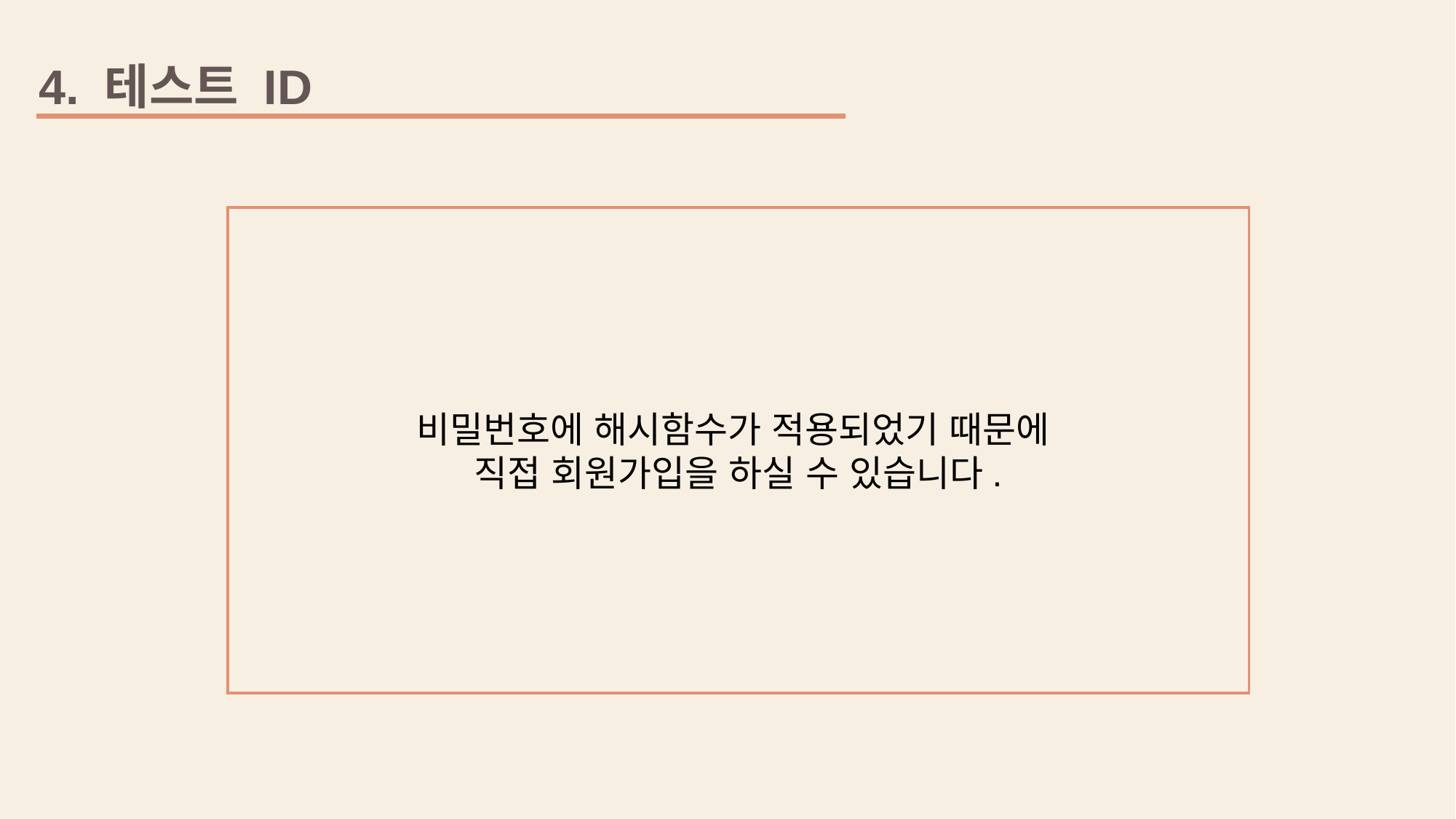

4. 테스트 ID
비밀번호에 해시함수가 적용되었기 때문에
직접 회원가입을 하실 수 있습니다.